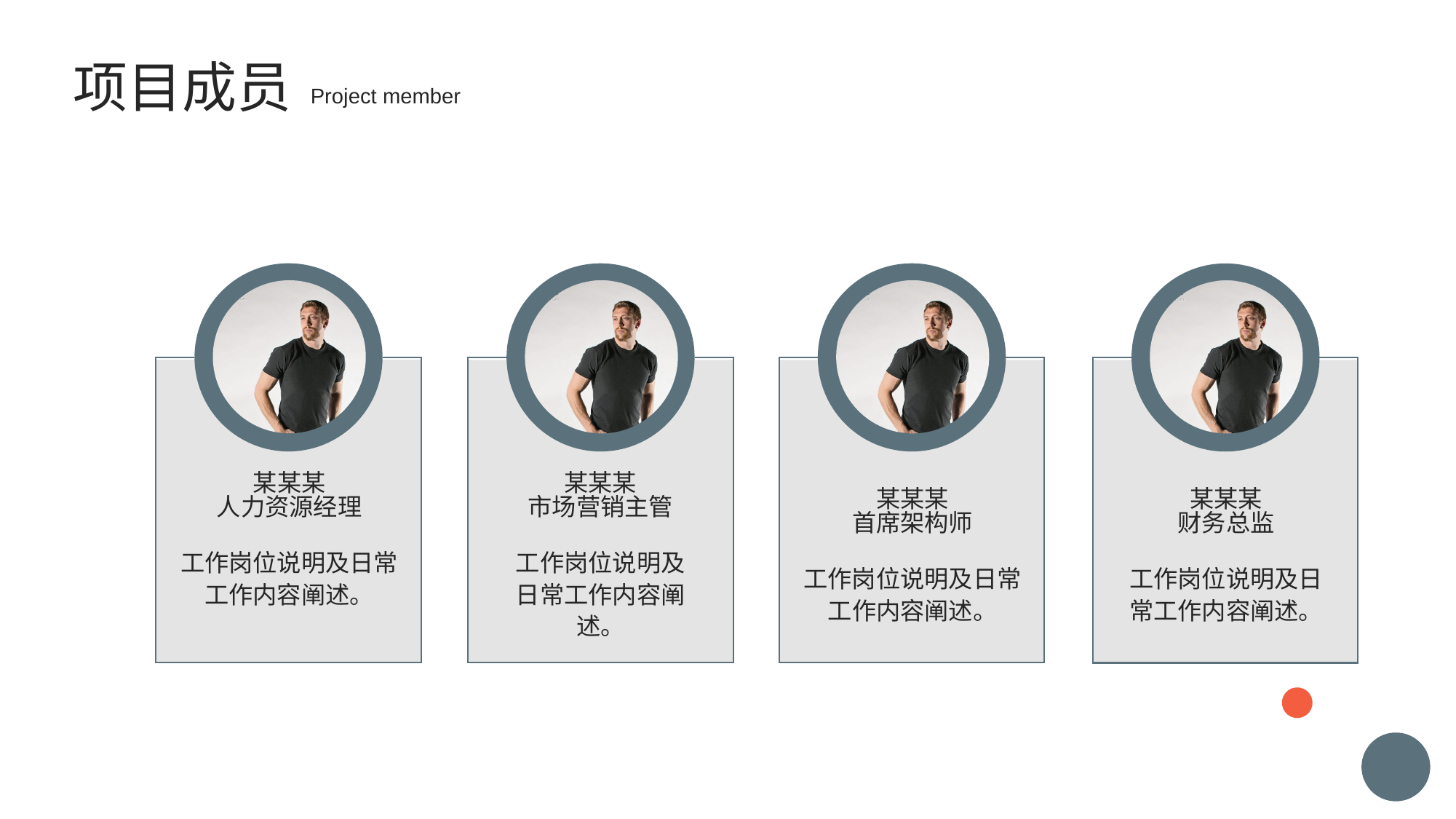

项目成员
Project member

某某某
人力资源经理

工作岗位说明及日常工作内容阐述。
某某某
市场营销主管

工作岗位说明及日常工作内容阐述。
某某某
首席架构师

工作岗位说明及日常工作内容阐述。
某某某
财务总监

工作岗位说明及日常工作内容阐述。